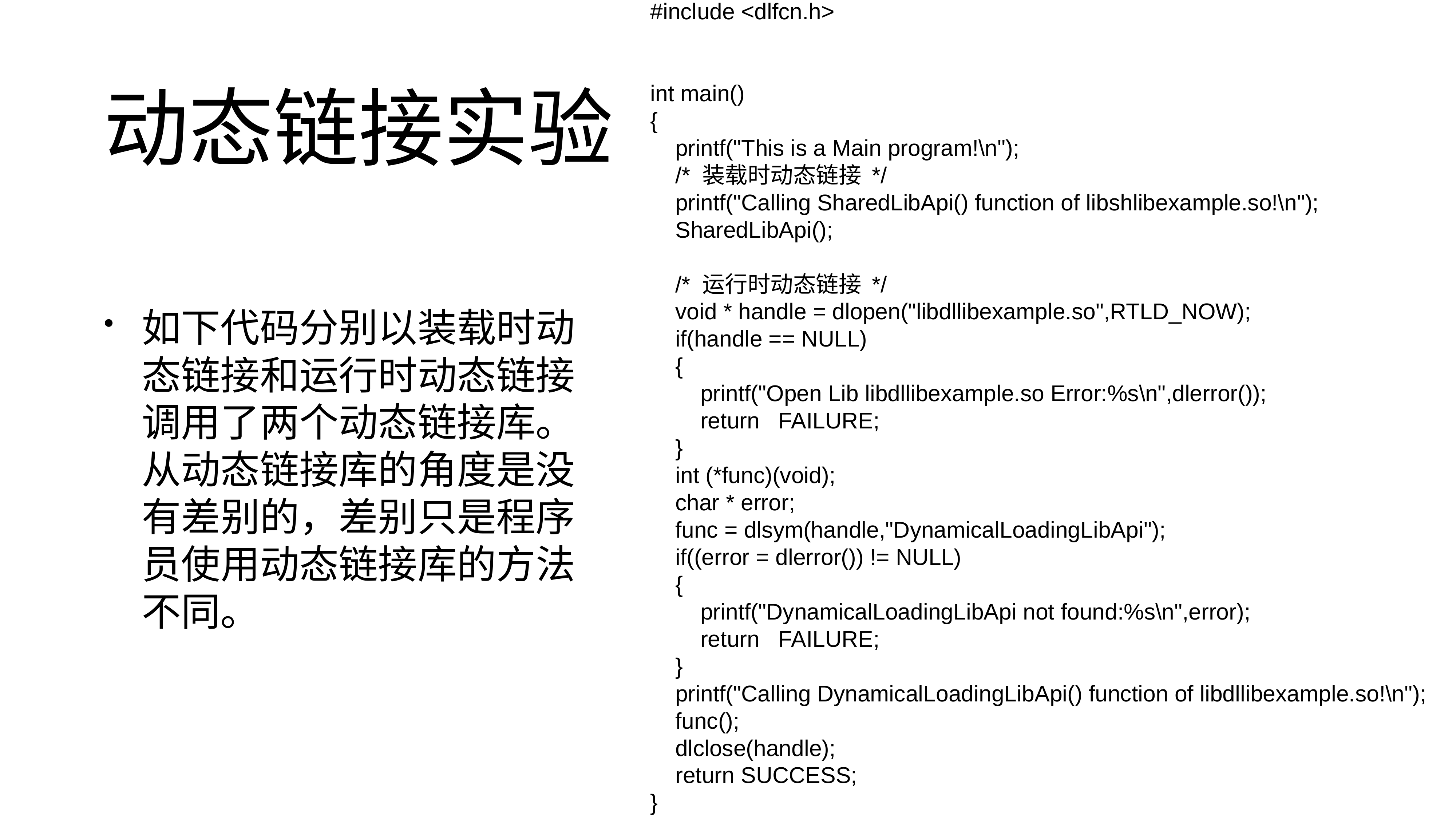

#include <stdio.h>
#include "shlibexample.h"
#include <dlfcn.h>

int main()
{
    printf("This is a Main program!\n");
    /* 装载时动态链接 */
    printf("Calling SharedLibApi() function of libshlibexample.so!\n");
    SharedLibApi();

    /* 运行时动态链接 */
    void * handle = dlopen("libdllibexample.so",RTLD_NOW);
    if(handle == NULL)
    {
        printf("Open Lib libdllibexample.so Error:%s\n",dlerror());
        return   FAILURE;
    }
    int (*func)(void);
    char * error;
    func = dlsym(handle,"DynamicalLoadingLibApi");
    if((error = dlerror()) != NULL)
    {
        printf("DynamicalLoadingLibApi not found:%s\n",error);
        return   FAILURE;
    }
    printf("Calling DynamicalLoadingLibApi() function of libdllibexample.so!\n");
    func();
    dlclose(handle);
    return SUCCESS;
}
# 动态链接实验
如下代码分别以装载时动态链接和运行时动态链接调用了两个动态链接库。从动态链接库的角度是没有差别的，差别只是程序员使用动态链接库的方法不同。